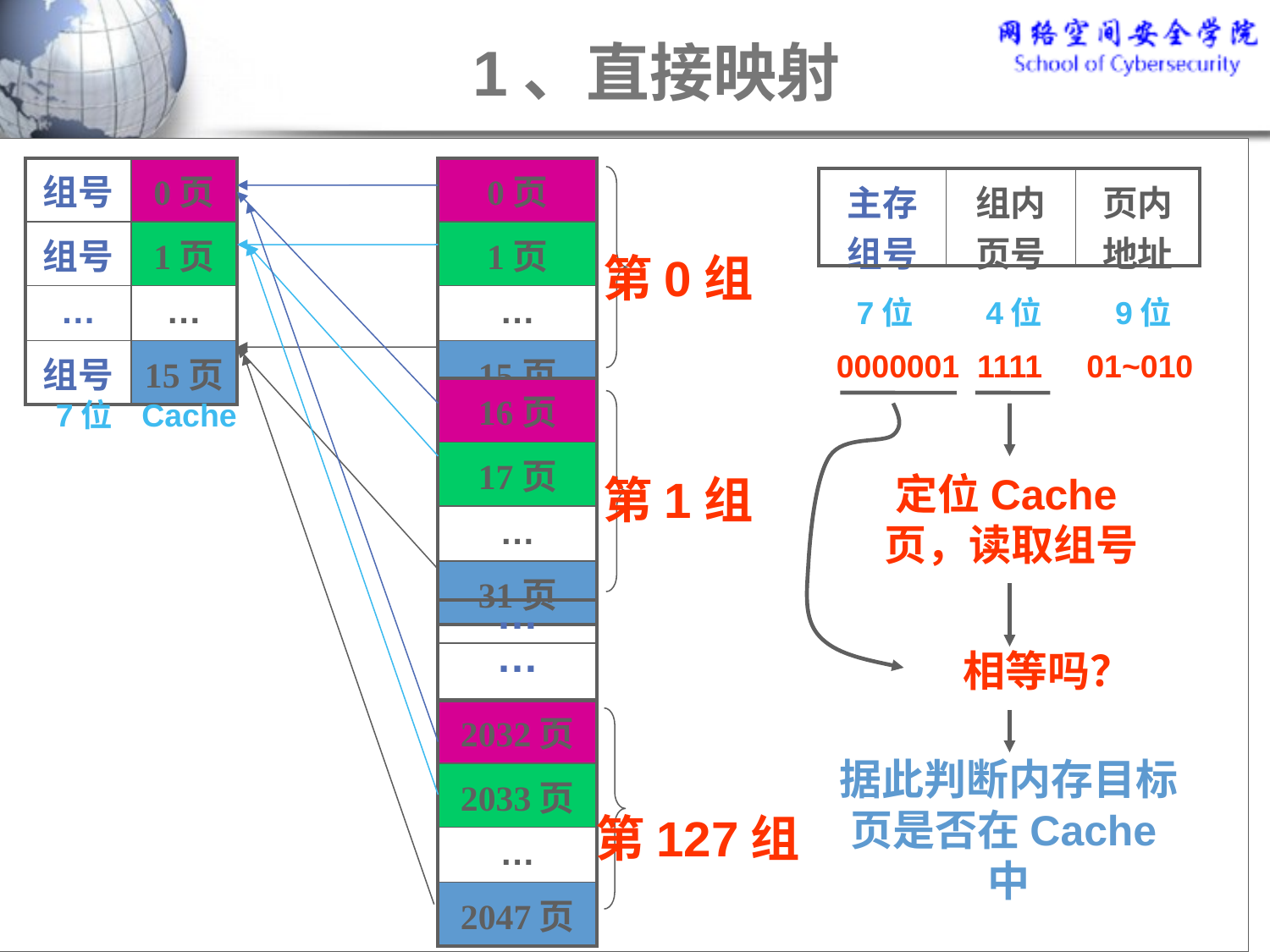

1、直接映射

| 组号 | 0页 |
| --- | --- |
| 组号 | 1页 |
| … | … |
| 组号 | 15页 |
| 0页 |
| --- |
| 1页 |
| … |
| 15页 |

| 主存组号 | 组内页号 | 页内地址 |
| --- | --- | --- |

第0组

7位         4位         9位
0000001  1111     01~010

| 16页 |
| --- |
| 17页 |
| … |
| 31页 |
7位   Cache

定位Cache页，读取组号
第1组

| … |
| --- |
| … |
相等吗？
| 2032页 |
| --- |
| 2033页 |
| … |
| 2047页 |

据此判断内存目标页是否在Cache中
第127组